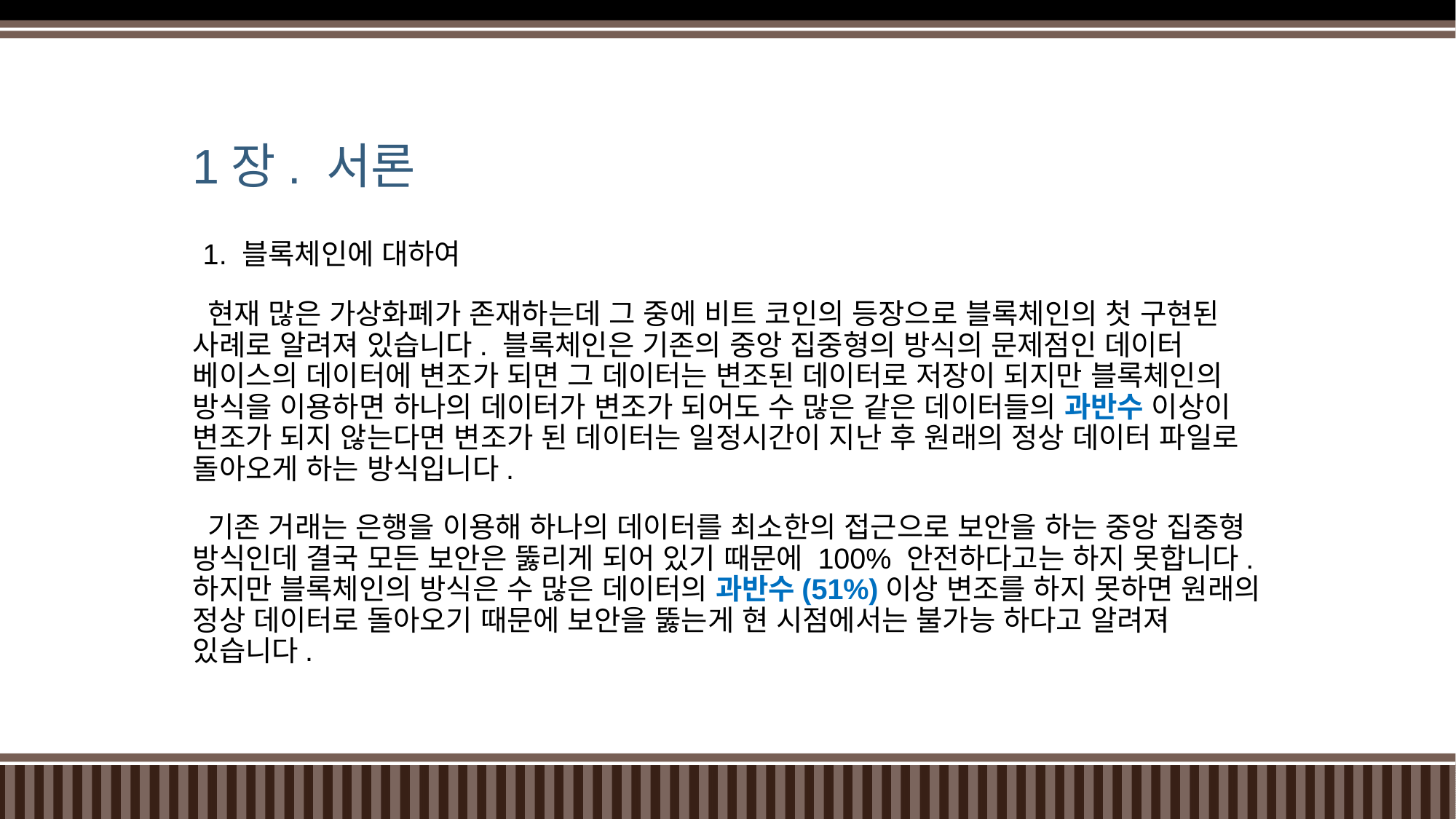

# 1장. 서론
 1. 블록체인에 대하여
 현재 많은 가상화폐가 존재하는데 그 중에 비트 코인의 등장으로 블록체인의 첫 구현된 사례로 알려져 있습니다. 블록체인은 기존의 중앙 집중형의 방식의 문제점인 데이터 베이스의 데이터에 변조가 되면 그 데이터는 변조된 데이터로 저장이 되지만 블록체인의 방식을 이용하면 하나의 데이터가 변조가 되어도 수 많은 같은 데이터들의 과반수 이상이 변조가 되지 않는다면 변조가 된 데이터는 일정시간이 지난 후 원래의 정상 데이터 파일로 돌아오게 하는 방식입니다.
 기존 거래는 은행을 이용해 하나의 데이터를 최소한의 접근으로 보안을 하는 중앙 집중형 방식인데 결국 모든 보안은 뚫리게 되어 있기 때문에 100% 안전하다고는 하지 못합니다. 하지만 블록체인의 방식은 수 많은 데이터의 과반수(51%)이상 변조를 하지 못하면 원래의 정상 데이터로 돌아오기 때문에 보안을 뚫는게 현 시점에서는 불가능 하다고 알려져 있습니다.